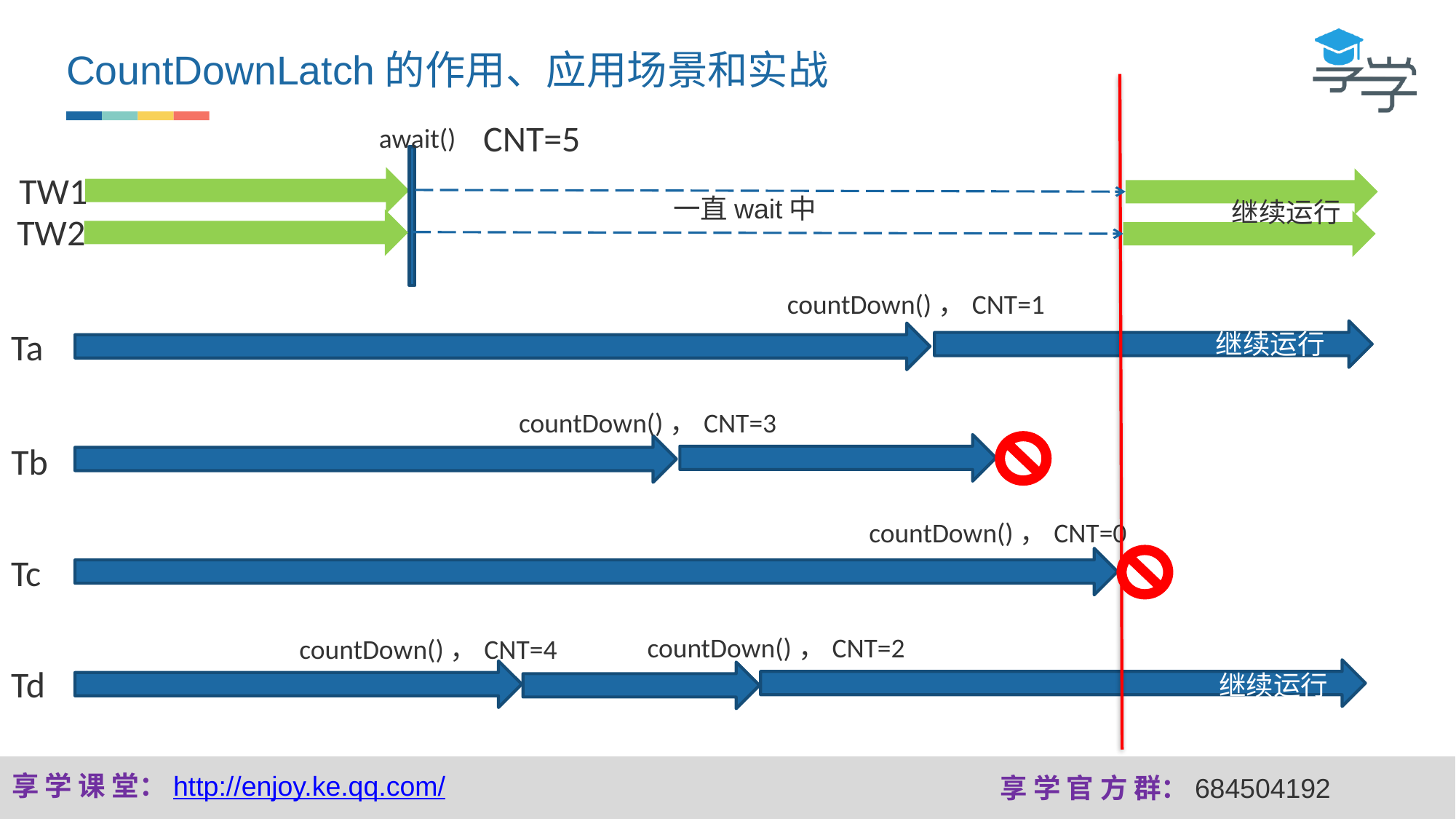

CountDownLatch的作用、应用场景和实战
CNT=5

await()

TW1

一直wait中
继续运行
TW2

countDown()，CNT=1
Ta

继续运行

countDown()，CNT=3

Tb

countDown()，CNT=0
Tc

countDown()，CNT=2
countDown()，CNT=4
Td

继续运行